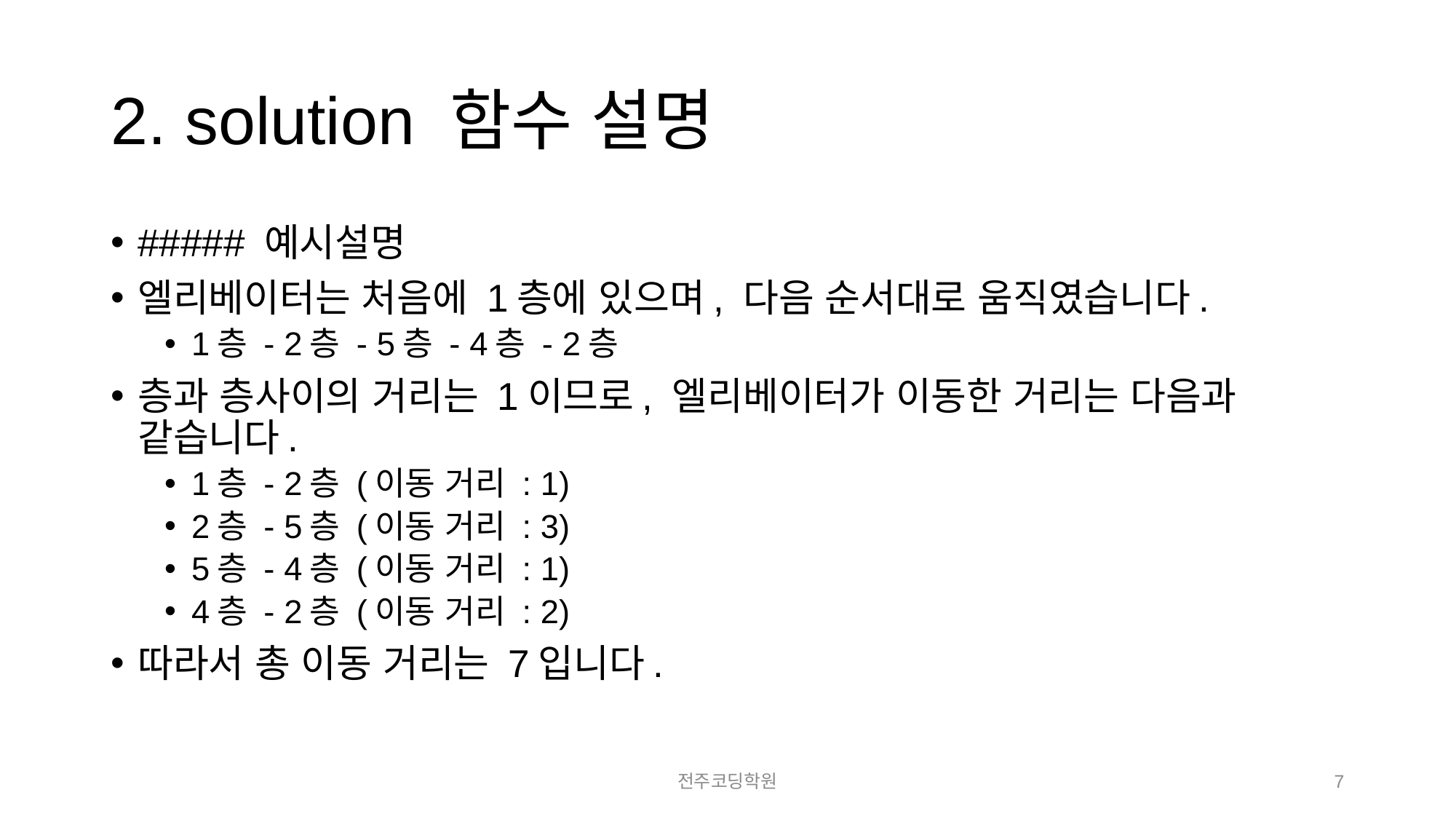

# 2. solution 함수 설명
##### 예시설명
엘리베이터는 처음에 1층에 있으며, 다음 순서대로 움직였습니다.
1층 - 2층 - 5층 - 4층 - 2층
층과 층사이의 거리는 1이므로, 엘리베이터가 이동한 거리는 다음과 같습니다.
1층 - 2층 (이동 거리 : 1)
2층 - 5층 (이동 거리 : 3)
5층 - 4층 (이동 거리 : 1)
4층 - 2층 (이동 거리 : 2)
따라서 총 이동 거리는 7입니다.

전주코딩학원
7